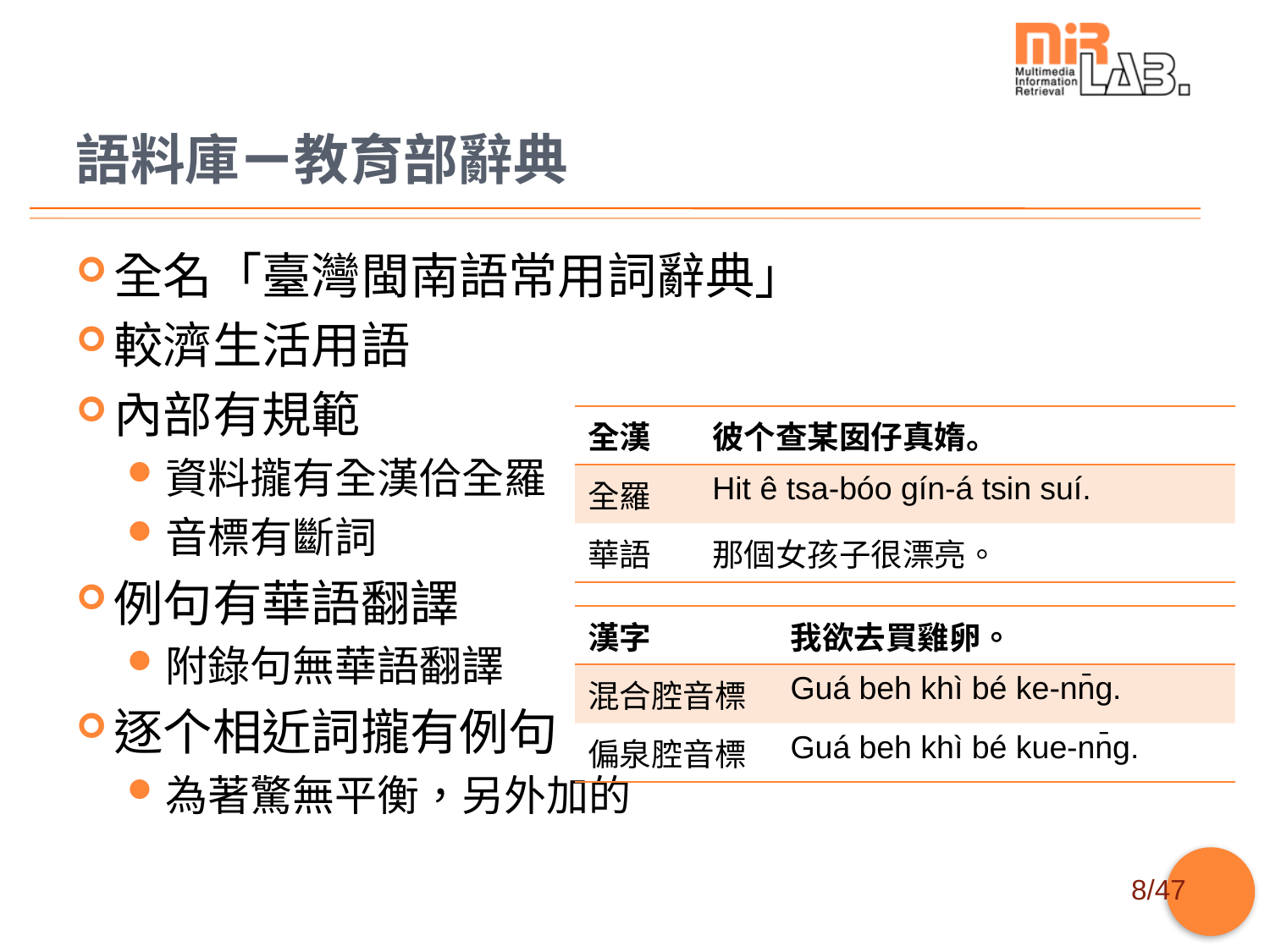

# 語料庫ㄧ教育部辭典
全名「臺灣閩南語常用詞辭典」
較濟生活用語
內部有規範
資料攏有全漢佮全羅
音標有斷詞
例句有華語翻譯
附錄句無華語翻譯
逐个相近詞攏有例句
為著驚無平衡，另外加的
| 全漢 | 彼个查某囡仔真媠。 |
| --- | --- |
| 全羅 | Hit ê tsa-bóo gín-á tsin suí. |
| 華語 | 那個女孩子很漂亮。 |
| 漢字 | 我欲去買雞卵。 |
| --- | --- |
| 混合腔音標 | Guá beh khì bé ke-nn̄g. |
| 偏泉腔音標 | Guá beh khì bé kue-nn̄g. |